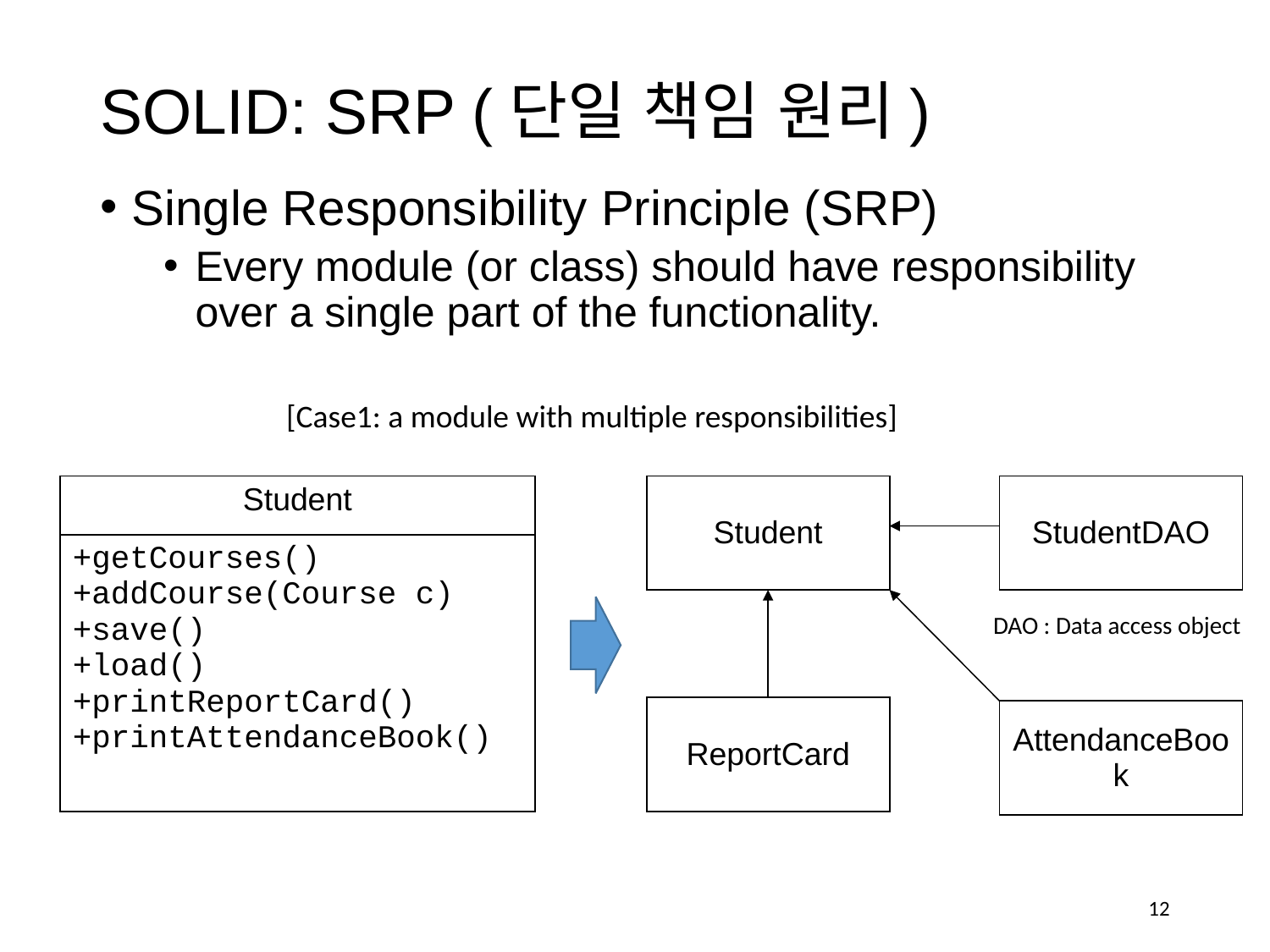

# SOLID: SRP (단일 책임 원리)
Single Responsibility Principle (SRP)
Every module (or class) should have responsibility over a single part of the functionality.
[Case1: a module with multiple responsibilities]
| Student |
| --- |
| +getCourses() +addCourse(Course c) +save() +load() +printReportCard() +printAttendanceBook() |
| Student |
| --- |
| StudentDAO |
| --- |

DAO : Data access object
| ReportCard |
| --- |
| AttendanceBook |
| --- |
12